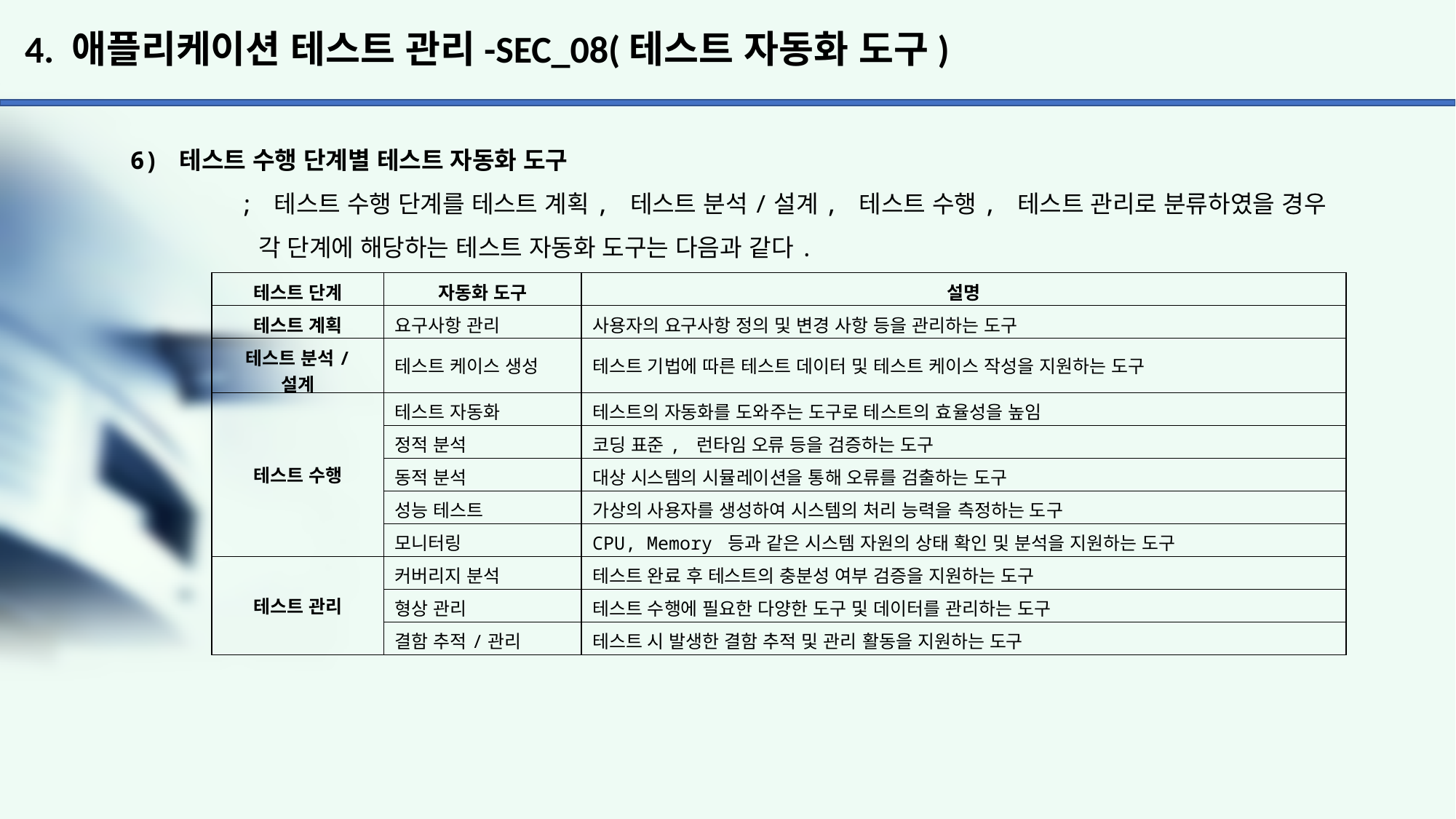

# 4. 애플리케이션 테스트 관리-SEC_08(테스트 자동화 도구)
6) 테스트 수행 단계별 테스트 자동화 도구
	; 테스트 수행 단계를 테스트 계획, 테스트 분석/설계, 테스트 수행, 테스트 관리로 분류하였을 경우
	  각 단계에 해당하는 테스트 자동화 도구는 다음과 같다.

| 테스트 단계 | 자동화 도구 | 설명 |
| --- | --- | --- |
| 테스트 계획 | 요구사항 관리 | 사용자의 요구사항 정의 및 변경 사항 등을 관리하는 도구 |
| 테스트 분석/ 설계 | 테스트 케이스 생성 | 테스트 기법에 따른 테스트 데이터 및 테스트 케이스 작성을 지원하는 도구 |
| 테스트 수행 | 테스트 자동화 | 테스트의 자동화를 도와주는 도구로 테스트의 효율성을 높임 |
|  | 정적 분석 | 코딩 표준, 런타임 오류 등을 검증하는 도구 |
|  | 동적 분석 | 대상 시스템의 시뮬레이션을 통해 오류를 검출하는 도구 |
|  | 성능 테스트 | 가상의 사용자를 생성하여 시스템의 처리 능력을 측정하는 도구 |
|  | 모니터링 | CPU, Memory 등과 같은 시스템 자원의 상태 확인 및 분석을 지원하는 도구 |
| 테스트 관리 | 커버리지 분석 | 테스트 완료 후 테스트의 충분성 여부 검증을 지원하는 도구 |
|  | 형상 관리 | 테스트 수행에 필요한 다양한 도구 및 데이터를 관리하는 도구 |
|  | 결함 추적/관리 | 테스트 시 발생한 결함 추적 및 관리 활동을 지원하는 도구 |